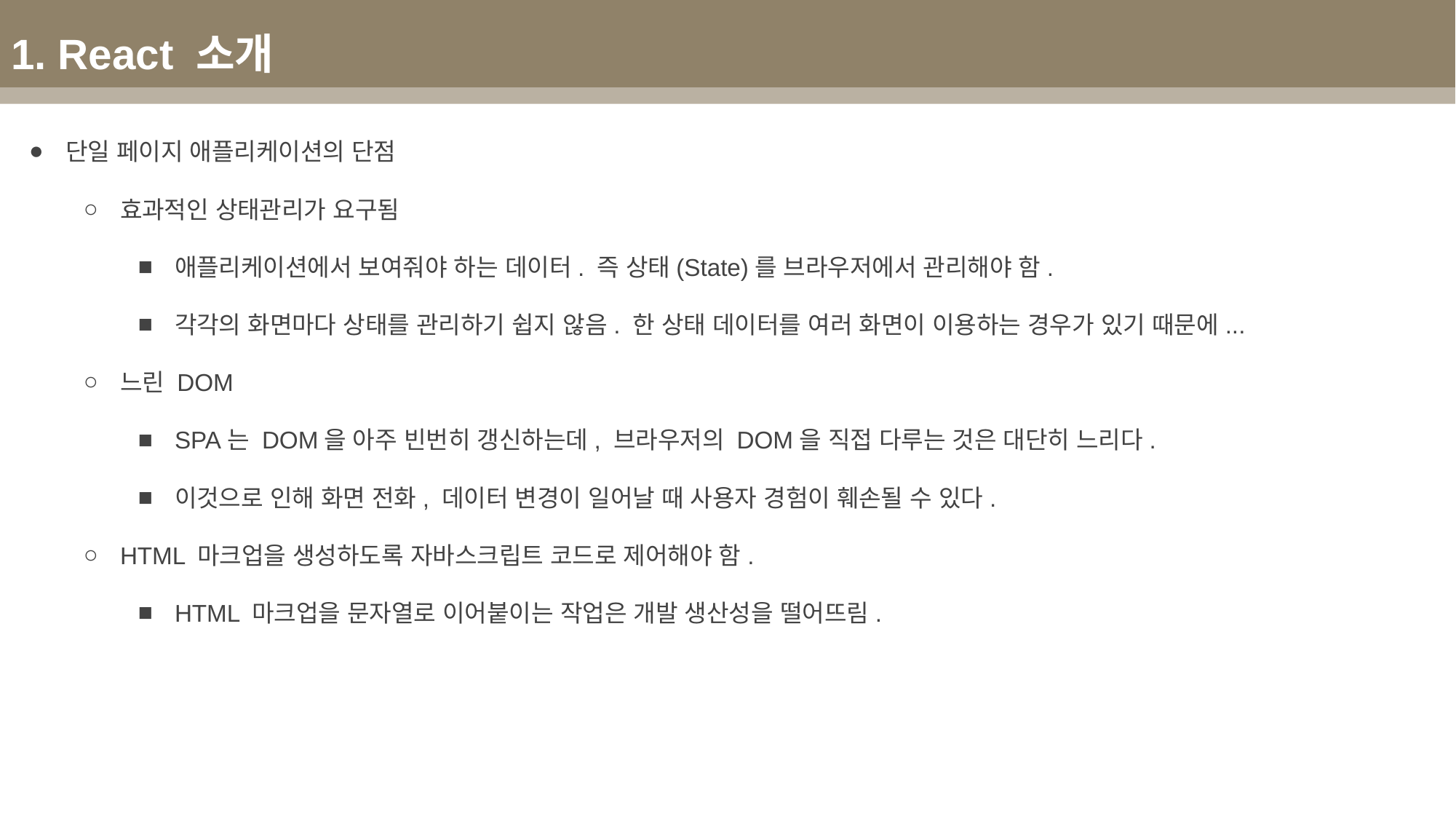

1. React 소개
단일 페이지 애플리케이션의 단점
효과적인 상태관리가 요구됨
애플리케이션에서 보여줘야 하는 데이터. 즉 상태(State)를 브라우저에서 관리해야 함.
각각의 화면마다 상태를 관리하기 쉽지 않음. 한 상태 데이터를 여러 화면이 이용하는 경우가 있기 때문에...
느린 DOM
SPA는 DOM을 아주 빈번히 갱신하는데, 브라우저의 DOM을 직접 다루는 것은 대단히 느리다.
이것으로 인해 화면 전화, 데이터 변경이 일어날 때 사용자 경험이 훼손될 수 있다.
HTML 마크업을 생성하도록 자바스크립트 코드로 제어해야 함.
HTML 마크업을 문자열로 이어붙이는 작업은 개발 생산성을 떨어뜨림.